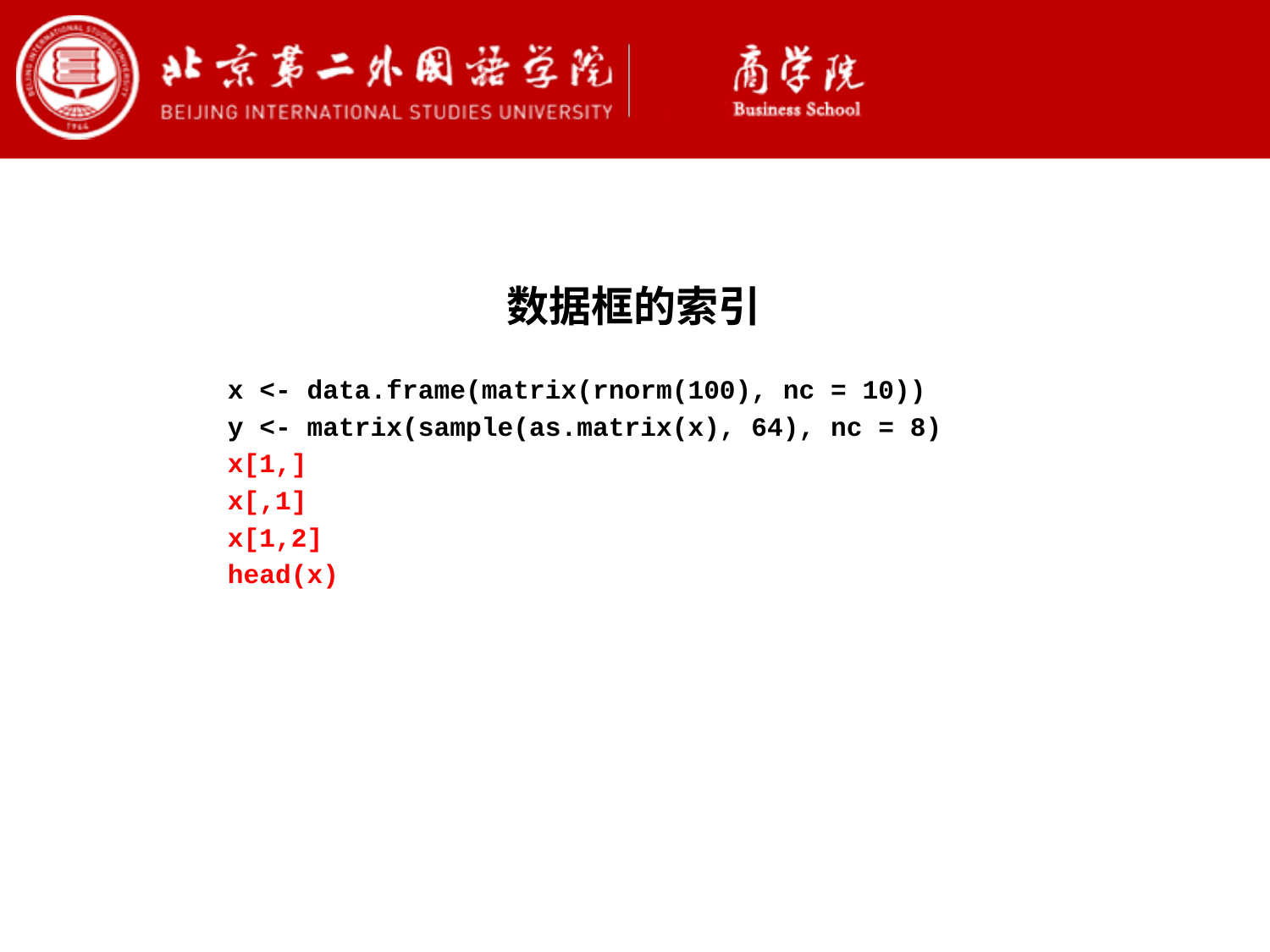

数据框的索引
x <- data.frame(matrix(rnorm(100), nc = 10))
y <- matrix(sample(as.matrix(x), 64), nc = 8)
x[1,]
x[,1]
x[1,2]
head(x)